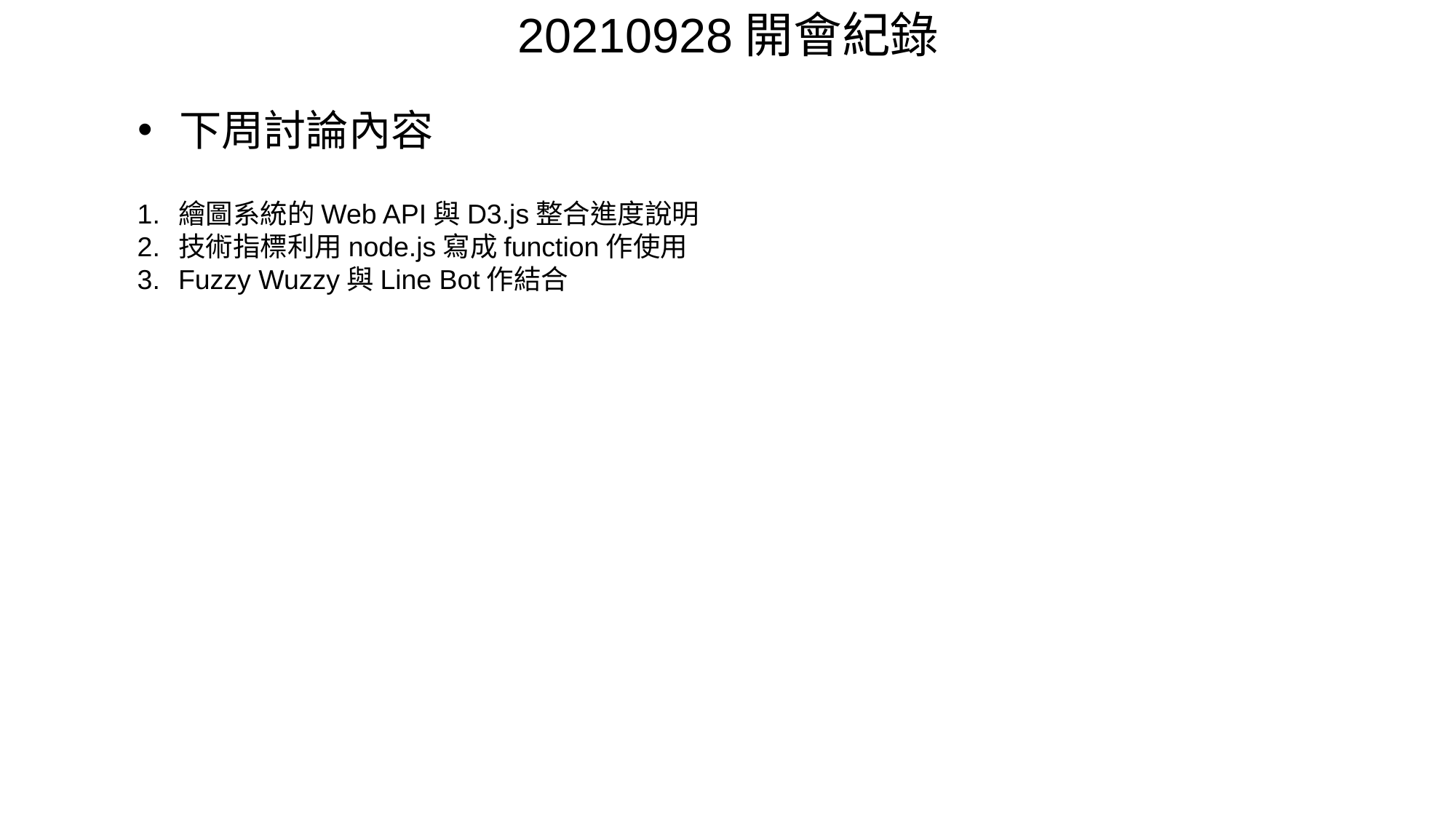

20210928開會紀錄
下周討論內容
繪圖系統的Web API與D3.js整合進度說明
技術指標利用node.js寫成function作使用
Fuzzy Wuzzy與Line Bot作結合